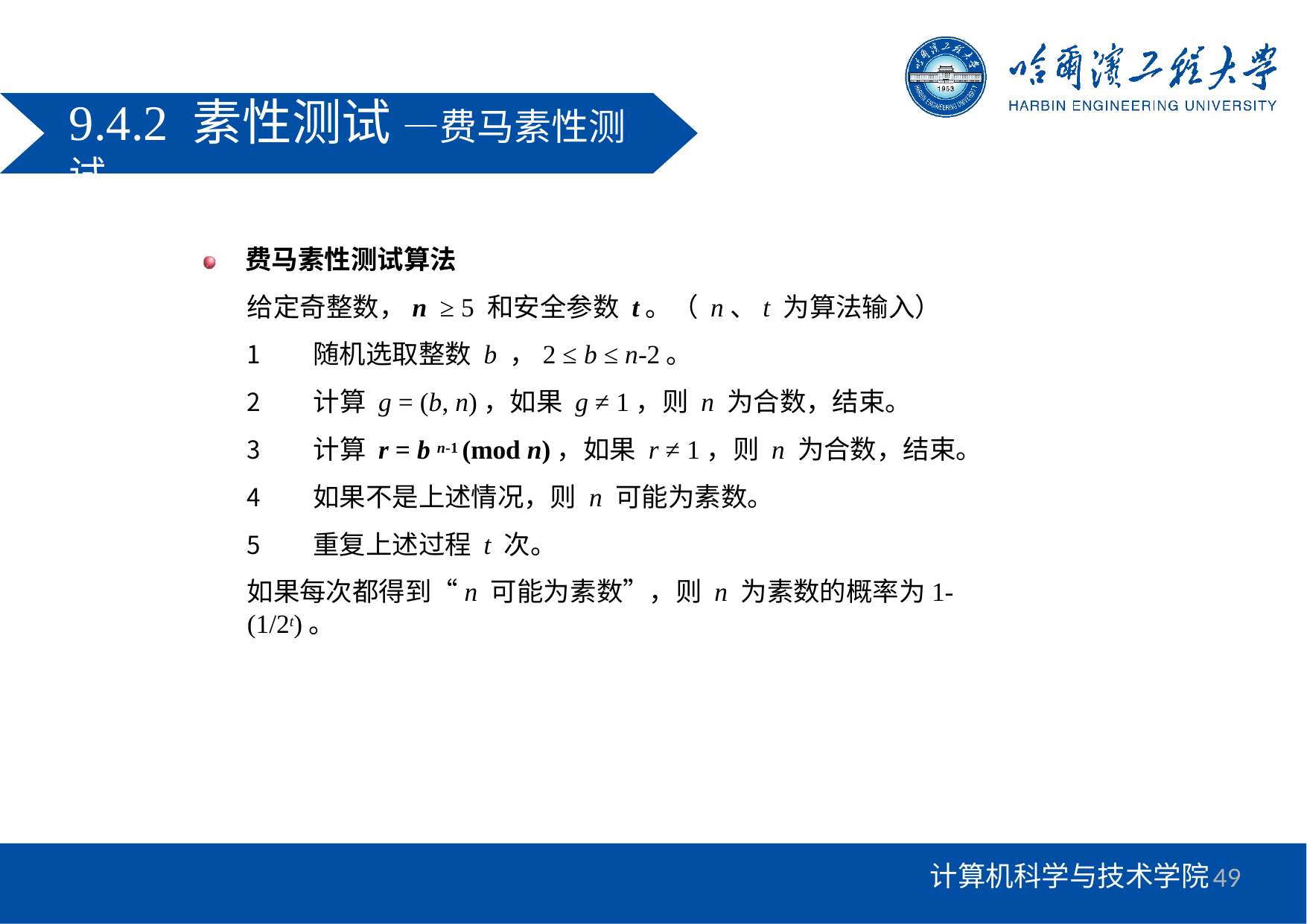

# 9.4.2 素性测试 —费马素性测试
费马素性测试算法
给定奇整数，n ≥ 5 和安全参数 t。（ n、t 为算法输入）
随机选取整数 b ，2 ≤ b ≤ n-2。
计算 g = (b, n)，如果 g ≠ 1，则 n 为合数，结束。
计算 r = b n-1 (mod n)，如果 r ≠ 1，则 n 为合数，结束。
如果不是上述情况，则 n 可能为素数。
重复上述过程 t 次。
如果每次都得到“n 可能为素数”，则 n 为素数的概率为1- (1/2t)。

49